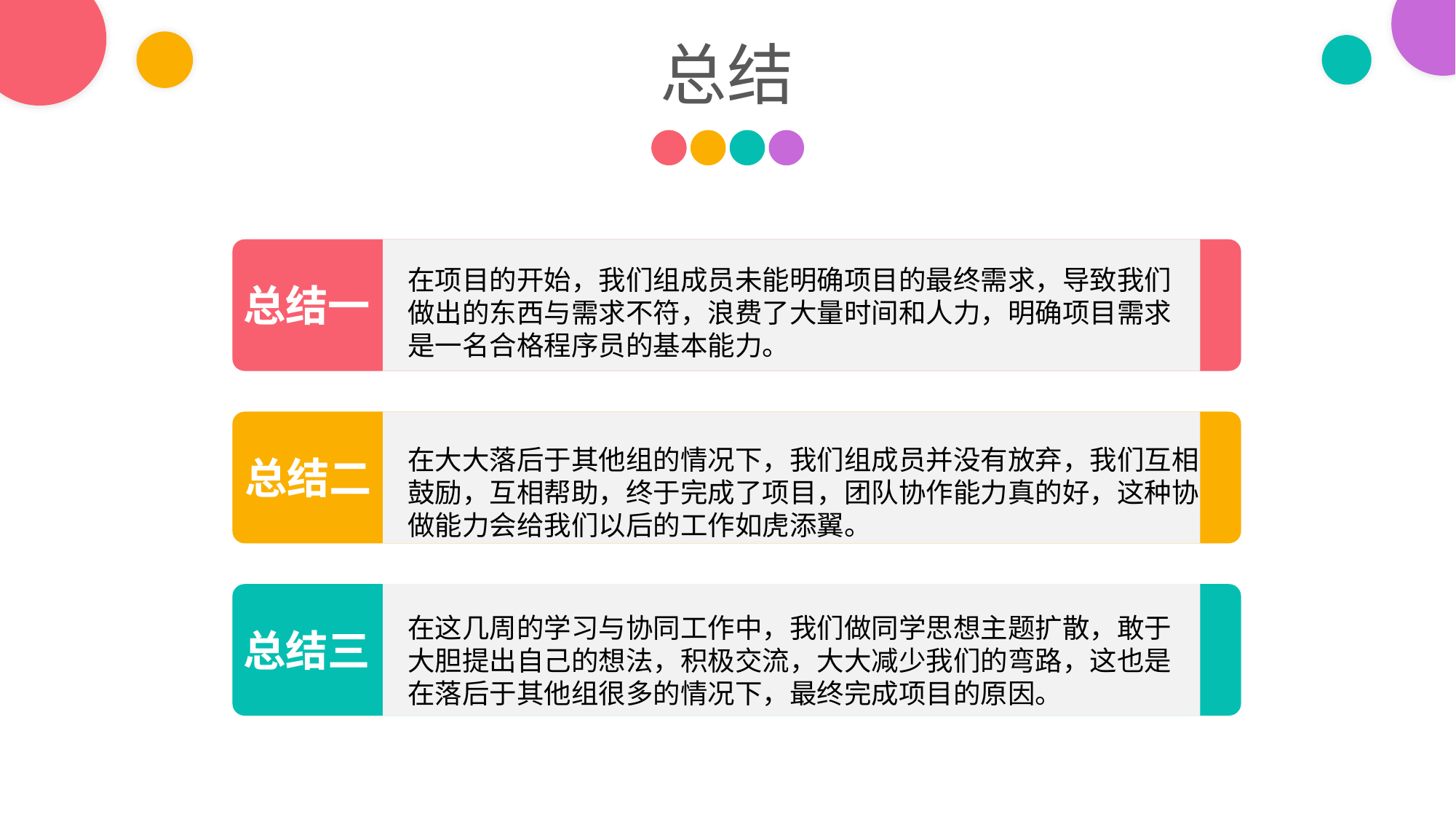

总结

在项目的开始，我们组成员未能明确项目的最终需求，导致我们
做出的东西与需求不符，浪费了大量时间和人力，明确项目需求
是一名合格程序员的基本能力。

总结一

在大大落后于其他组的情况下，我们组成员并没有放弃，我们互相
鼓励，互相帮助，终于完成了项目，团队协作能力真的好，这种协
做能力会给我们以后的工作如虎添翼。

总结二

在这几周的学习与协同工作中，我们做同学思想主题扩散，敢于
大胆提出自己的想法，积极交流，大大减少我们的弯路，这也是
在落后于其他组很多的情况下，最终完成项目的原因。

总结三